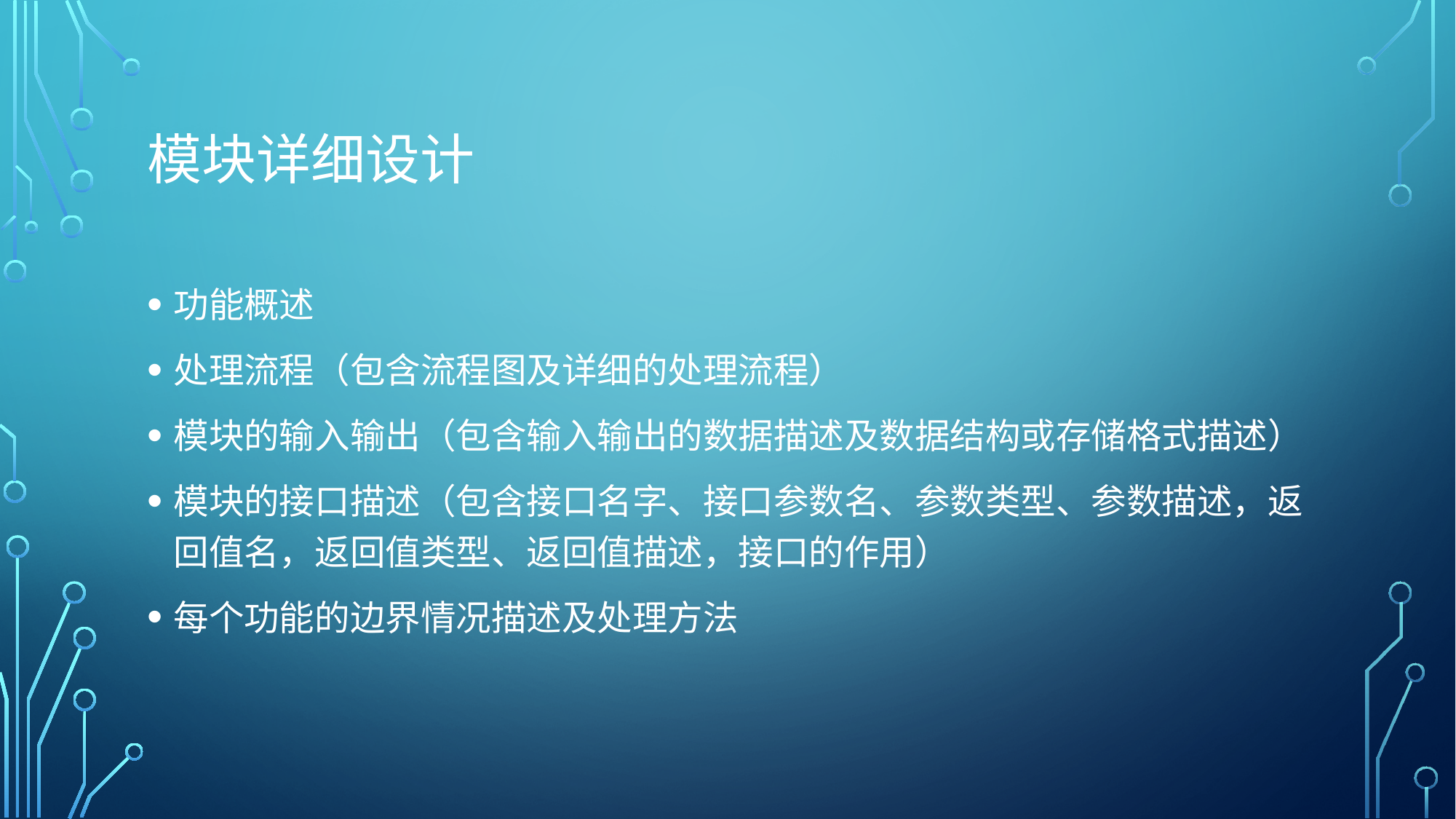

# 模块详细设计
功能概述
处理流程（包含流程图及详细的处理流程）
模块的输入输出（包含输入输出的数据描述及数据结构或存储格式描述）
模块的接口描述（包含接口名字、接口参数名、参数类型、参数描述，返回值名，返回值类型、返回值描述，接口的作用）
每个功能的边界情况描述及处理方法